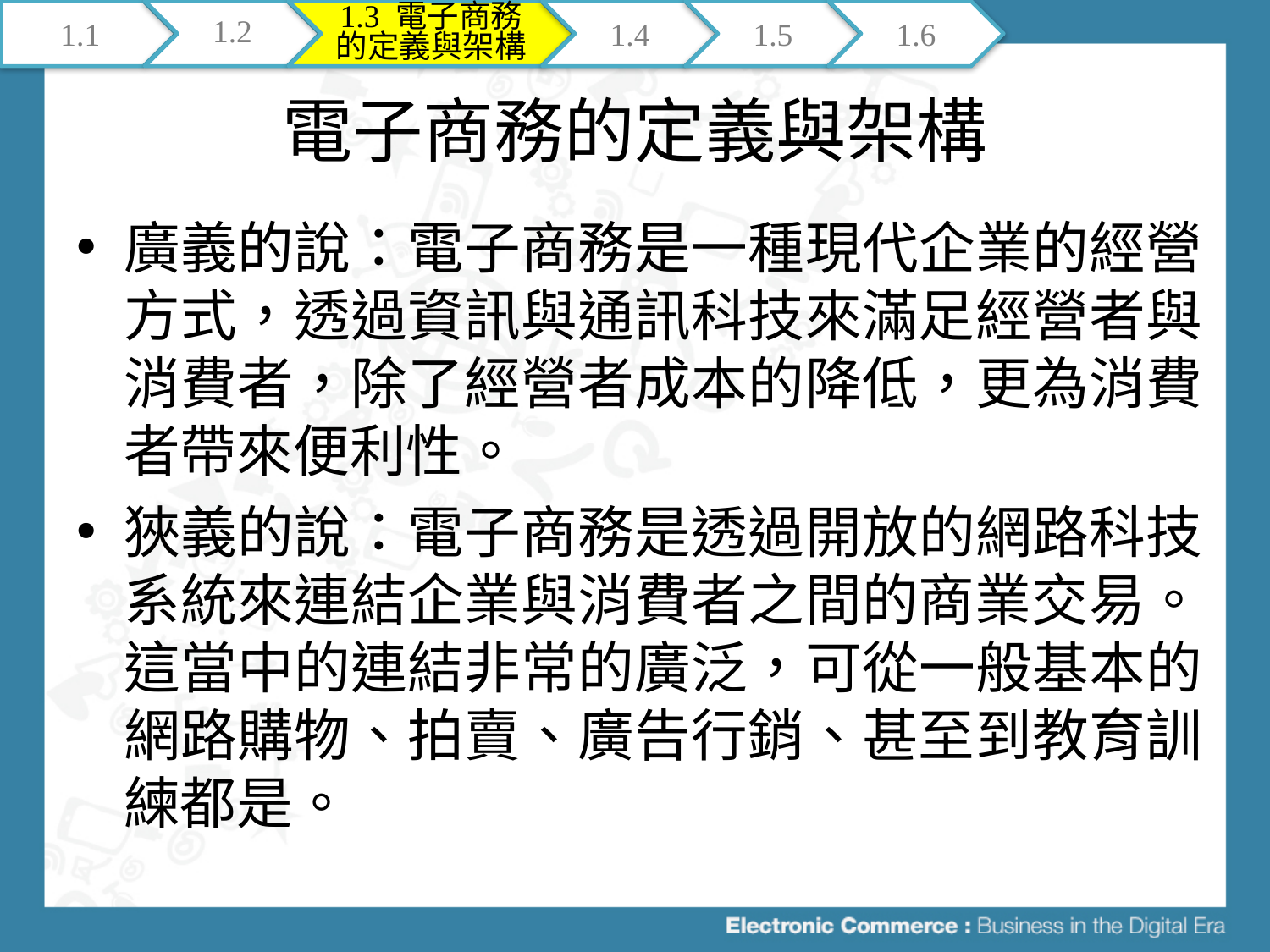

1.1
1.2
1.3 電子商務的定義與架構
1.4
1.5
1.6
# 電子商務的定義與架構
廣義的說：電子商務是一種現代企業的經營方式，透過資訊與通訊科技來滿足經營者與消費者，除了經營者成本的降低，更為消費者帶來便利性。
狹義的說：電子商務是透過開放的網路科技系統來連結企業與消費者之間的商業交易。這當中的連結非常的廣泛，可從一般基本的網路購物、拍賣、廣告行銷、甚至到教育訓練都是。